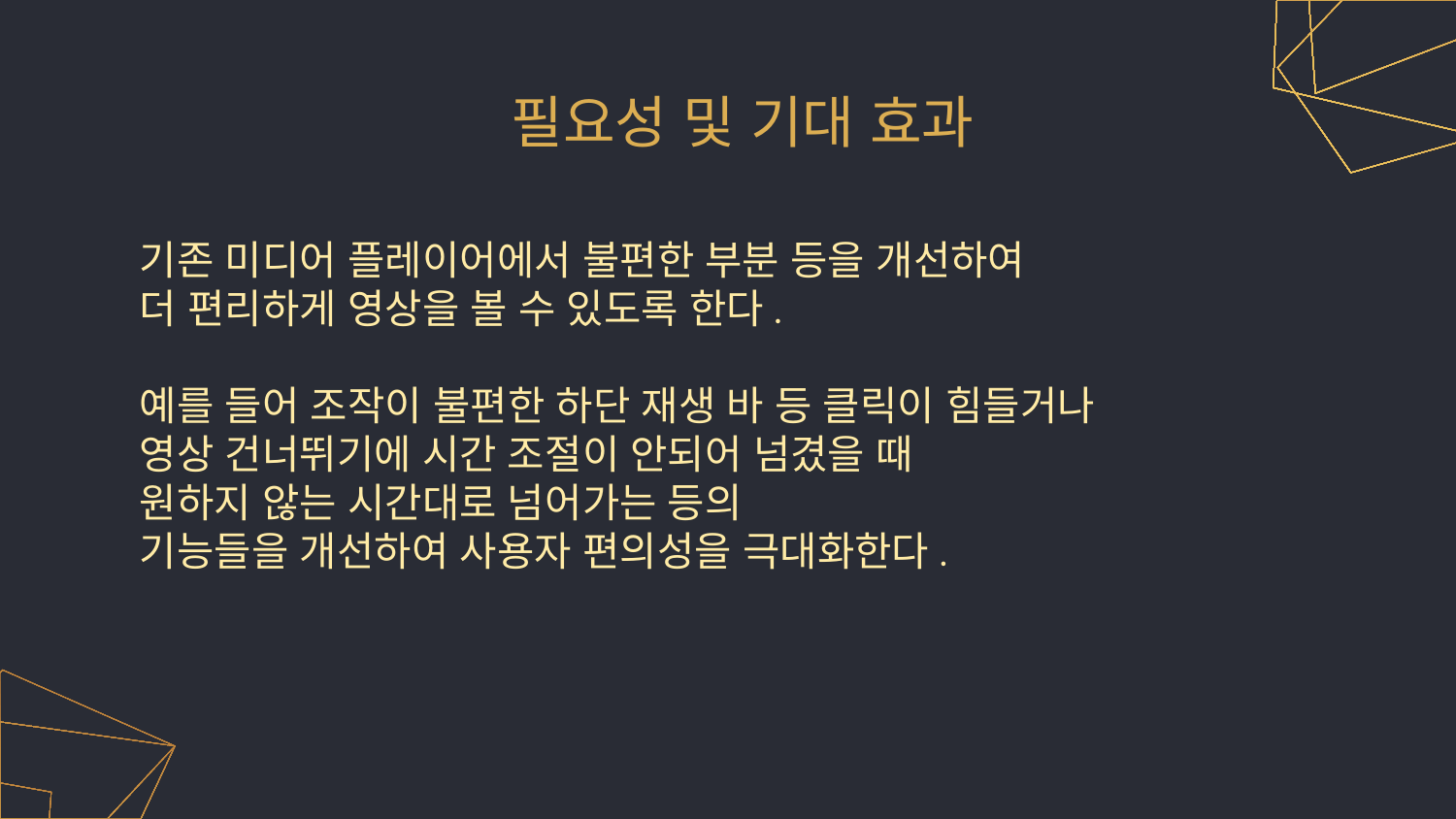

# 필요성 및 기대 효과
기존 미디어 플레이어에서 불편한 부분 등을 개선하여
더 편리하게 영상을 볼 수 있도록 한다.

예를 들어 조작이 불편한 하단 재생 바 등 클릭이 힘들거나
영상 건너뛰기에 시간 조절이 안되어 넘겼을 때
원하지 않는 시간대로 넘어가는 등의
기능들을 개선하여 사용자 편의성을 극대화한다.